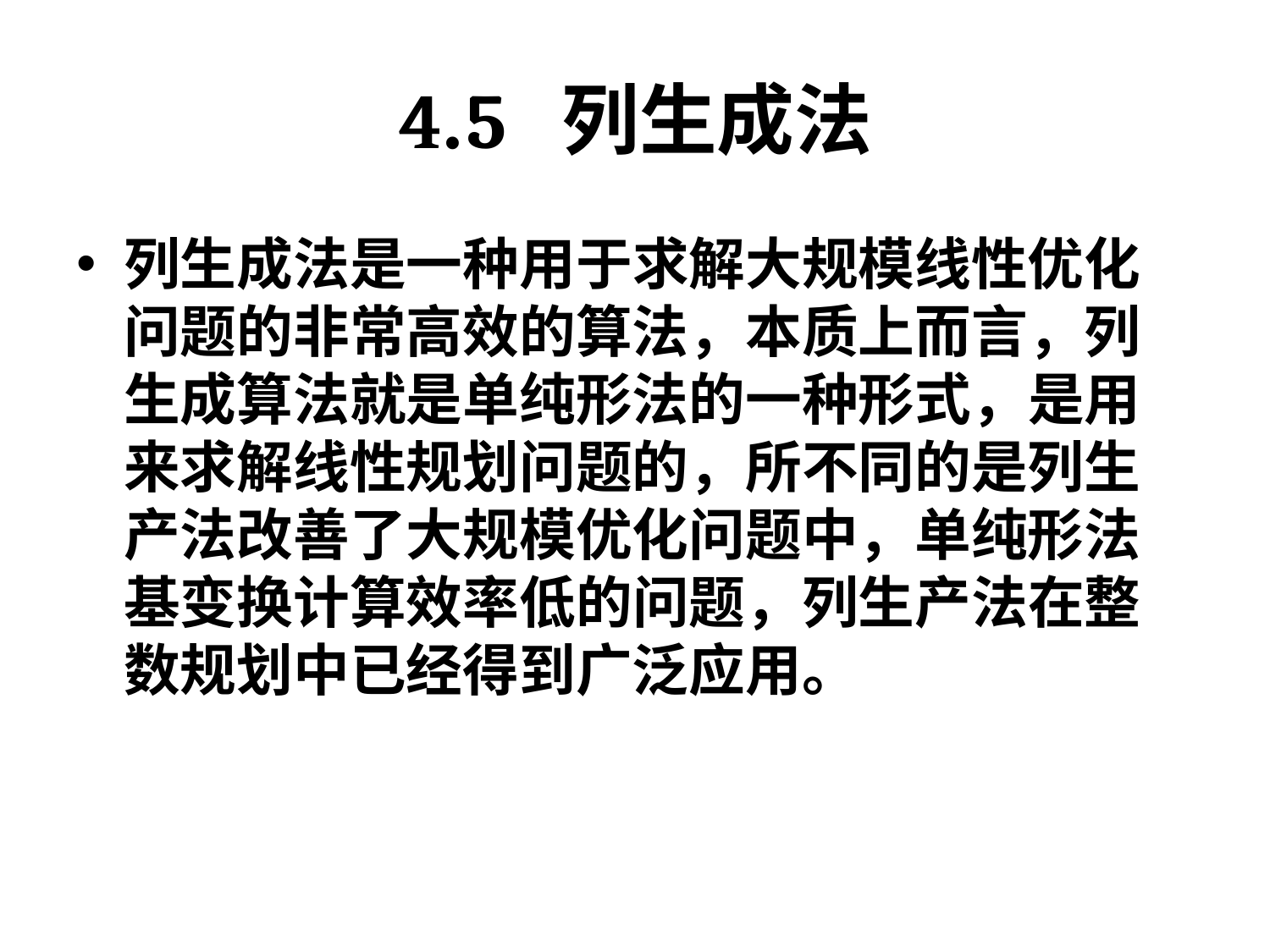

# 4.5  列生成法
列生成法是一种用于求解大规模线性优化问题的非常高效的算法，本质上而言，列生成算法就是单纯形法的一种形式，是用来求解线性规划问题的，所不同的是列生产法改善了大规模优化问题中，单纯形法基变换计算效率低的问题，列生产法在整数规划中已经得到广泛应用。